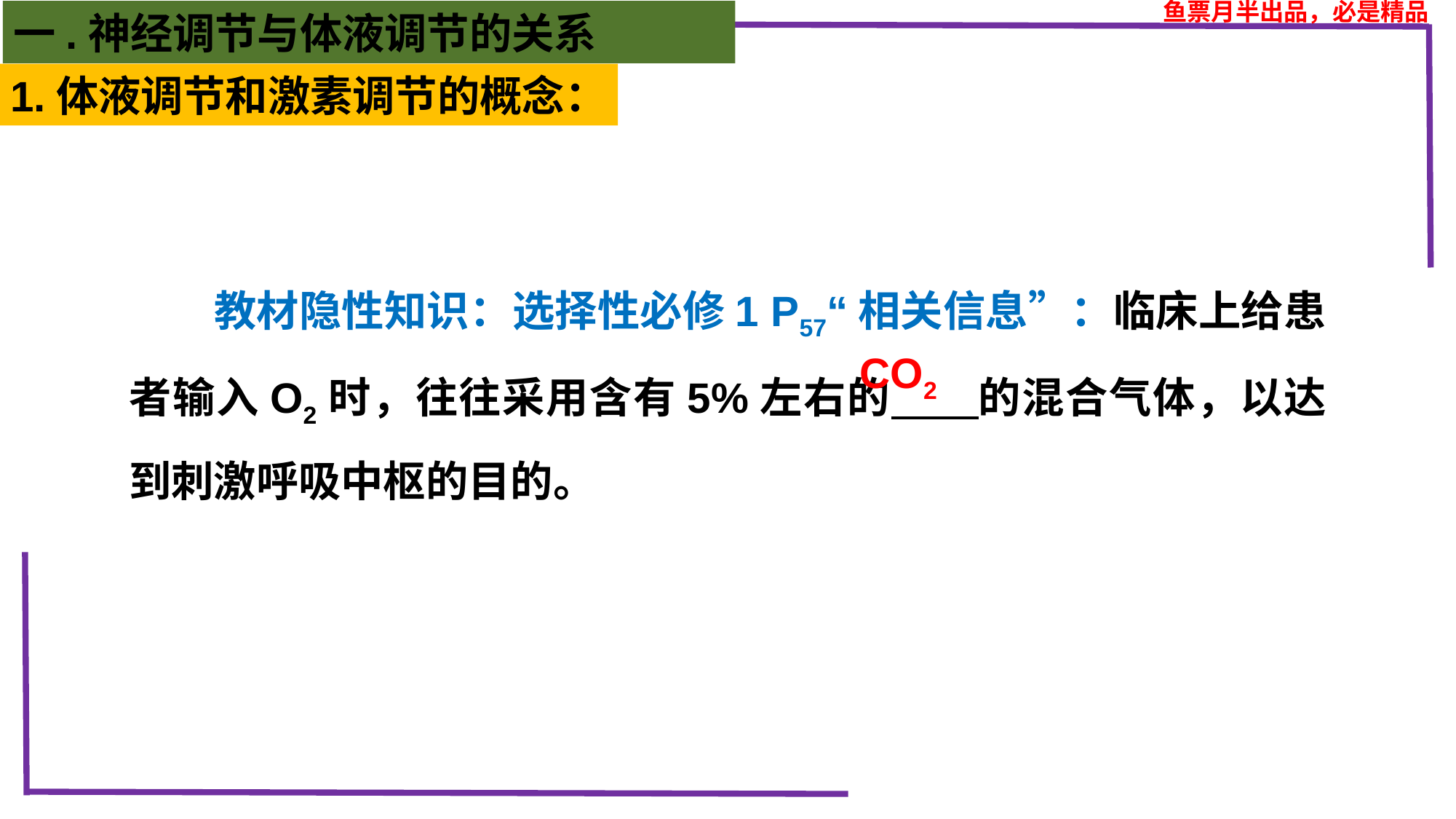

一.神经调节与体液调节的关系
1.体液调节和激素调节的概念：
　　教材隐性知识：选择性必修1 P57“相关信息”：临床上给患者输入O2时，往往采用含有5%左右的　　的混合气体，以达到刺激呼吸中枢的目的。
CO2